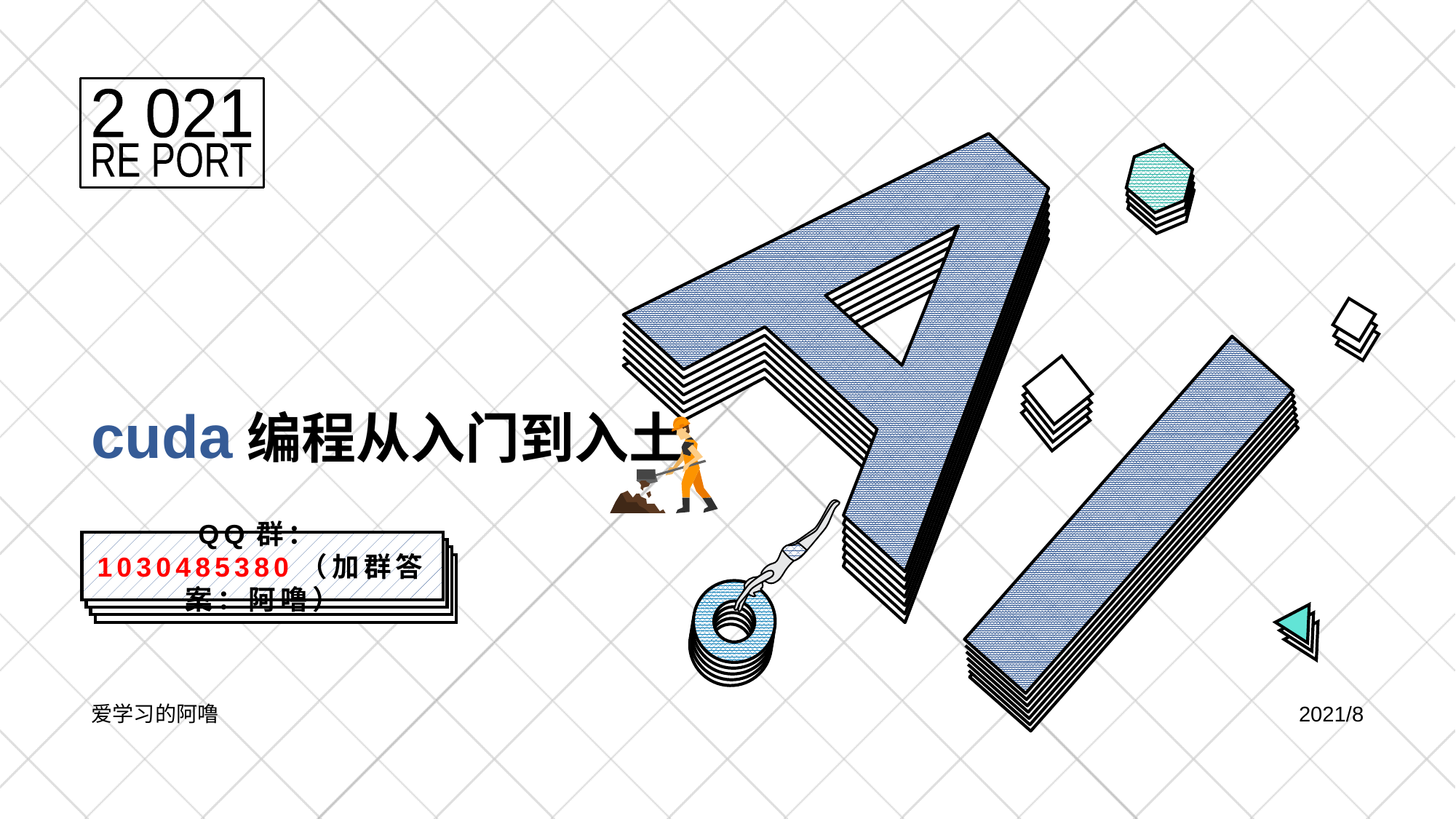

2 021
RE PORT
# cuda编程从入门到入土

QQ群：1030485380（加群答案：阿噜）

爱学习的阿噜
2021/8